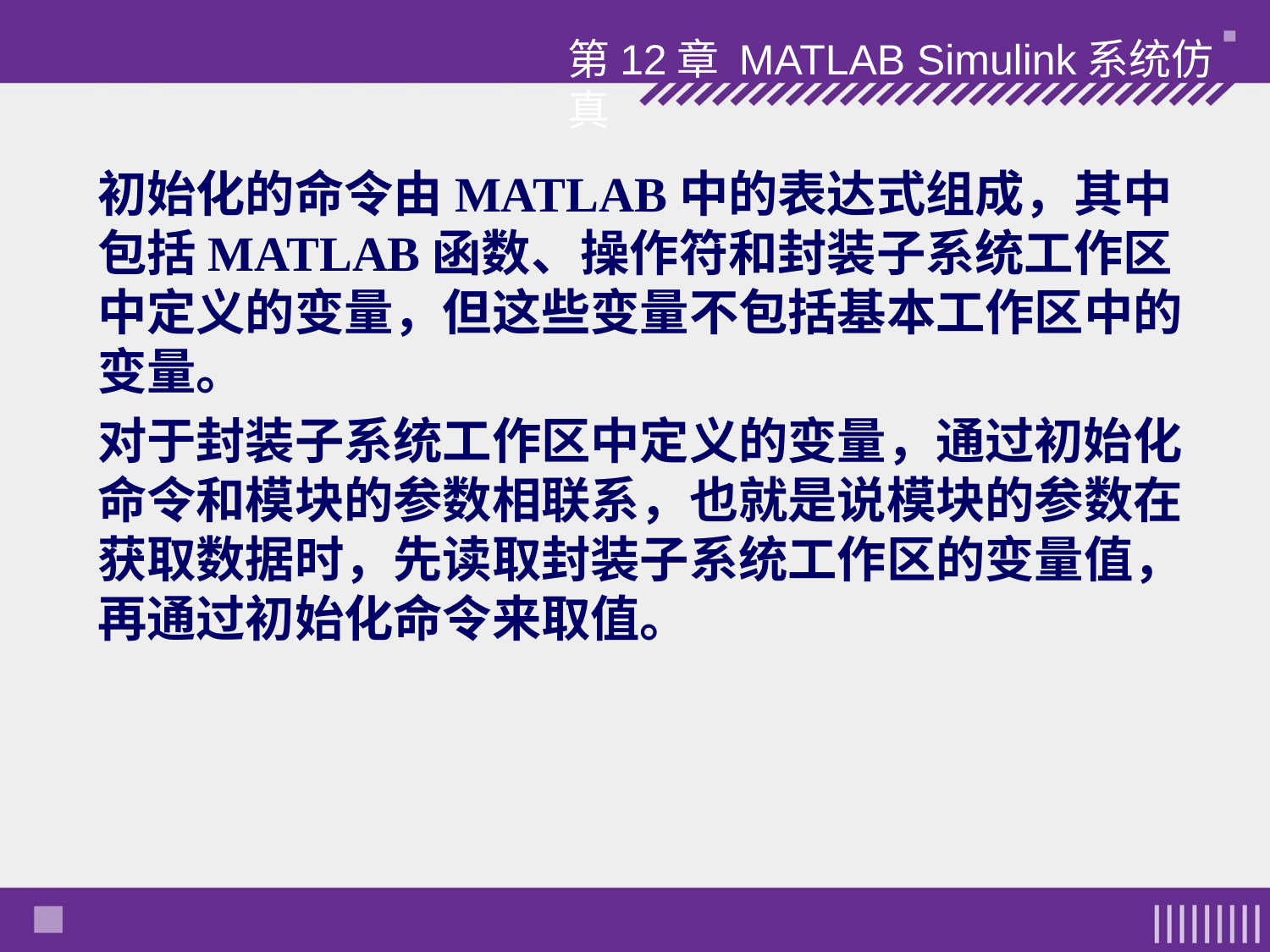

第12章 MATLAB Simulink系统仿真
初始化的命令由MATLAB中的表达式组成，其中包括MATLAB函数、操作符和封装子系统工作区中定义的变量，但这些变量不包括基本工作区中的变量。
对于封装子系统工作区中定义的变量，通过初始化命令和模块的参数相联系，也就是说模块的参数在获取数据时，先读取封装子系统工作区的变量值，再通过初始化命令来取值。